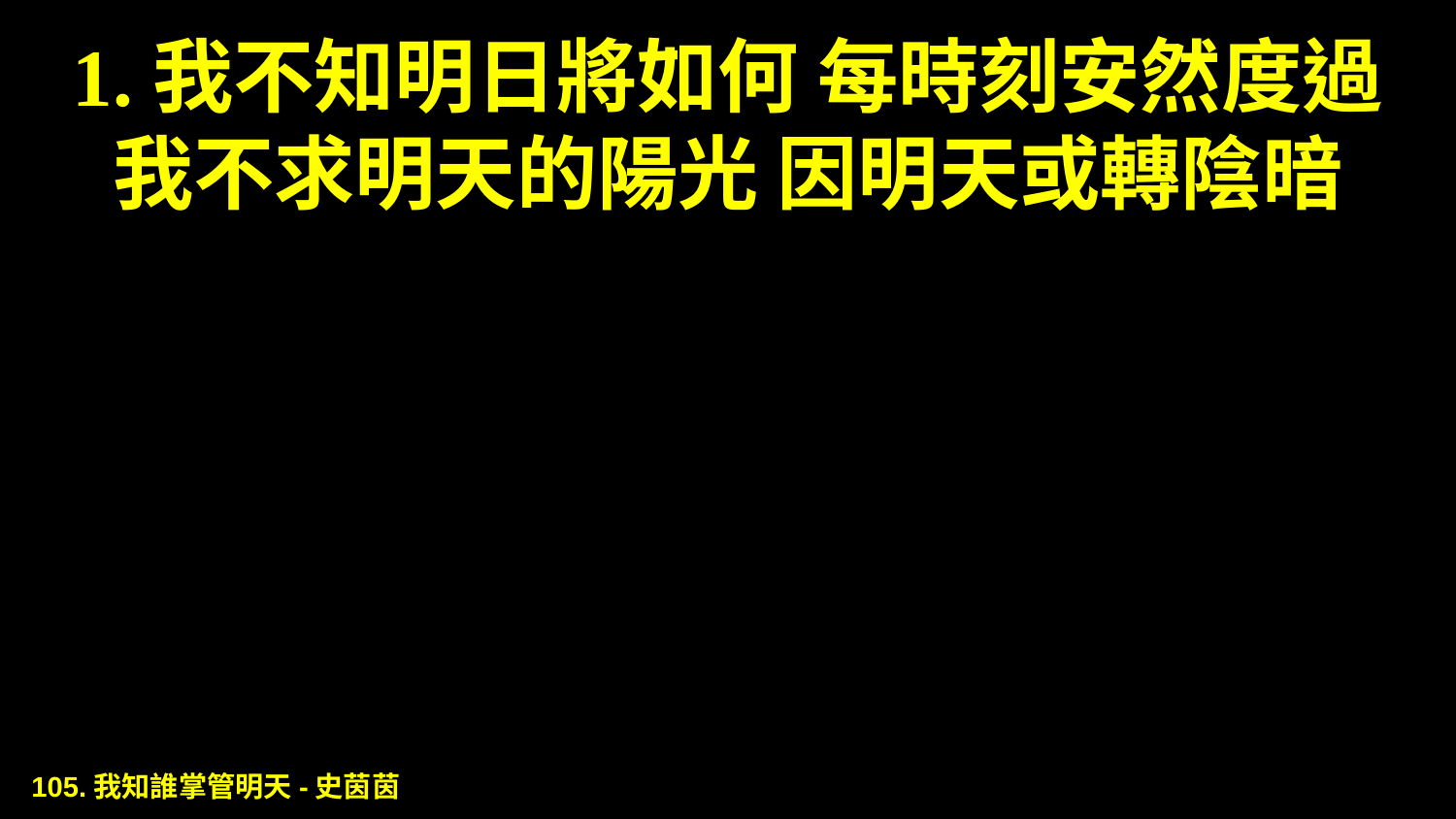

# 1.我不知明日將如何 每時刻安然度過 我不求明天的陽光 因明天或轉陰暗
105.我知誰掌管明天-史茵茵